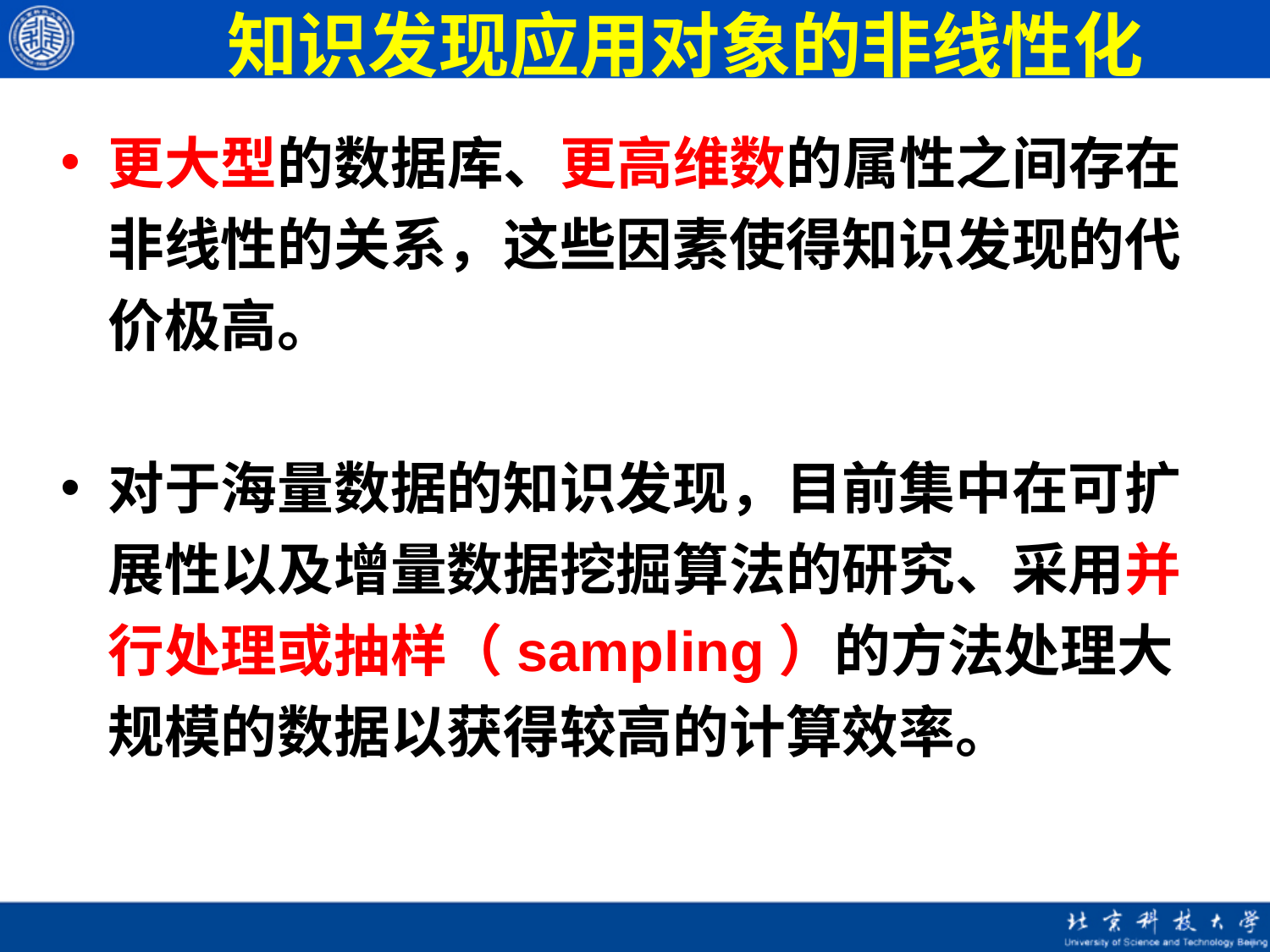

# 知识发现应用对象的非线性化
更大型的数据库、更高维数的属性之间存在非线性的关系，这些因素使得知识发现的代价极高。

对于海量数据的知识发现，目前集中在可扩展性以及增量数据挖掘算法的研究、采用并行处理或抽样（sampling）的方法处理大规模的数据以获得较高的计算效率。